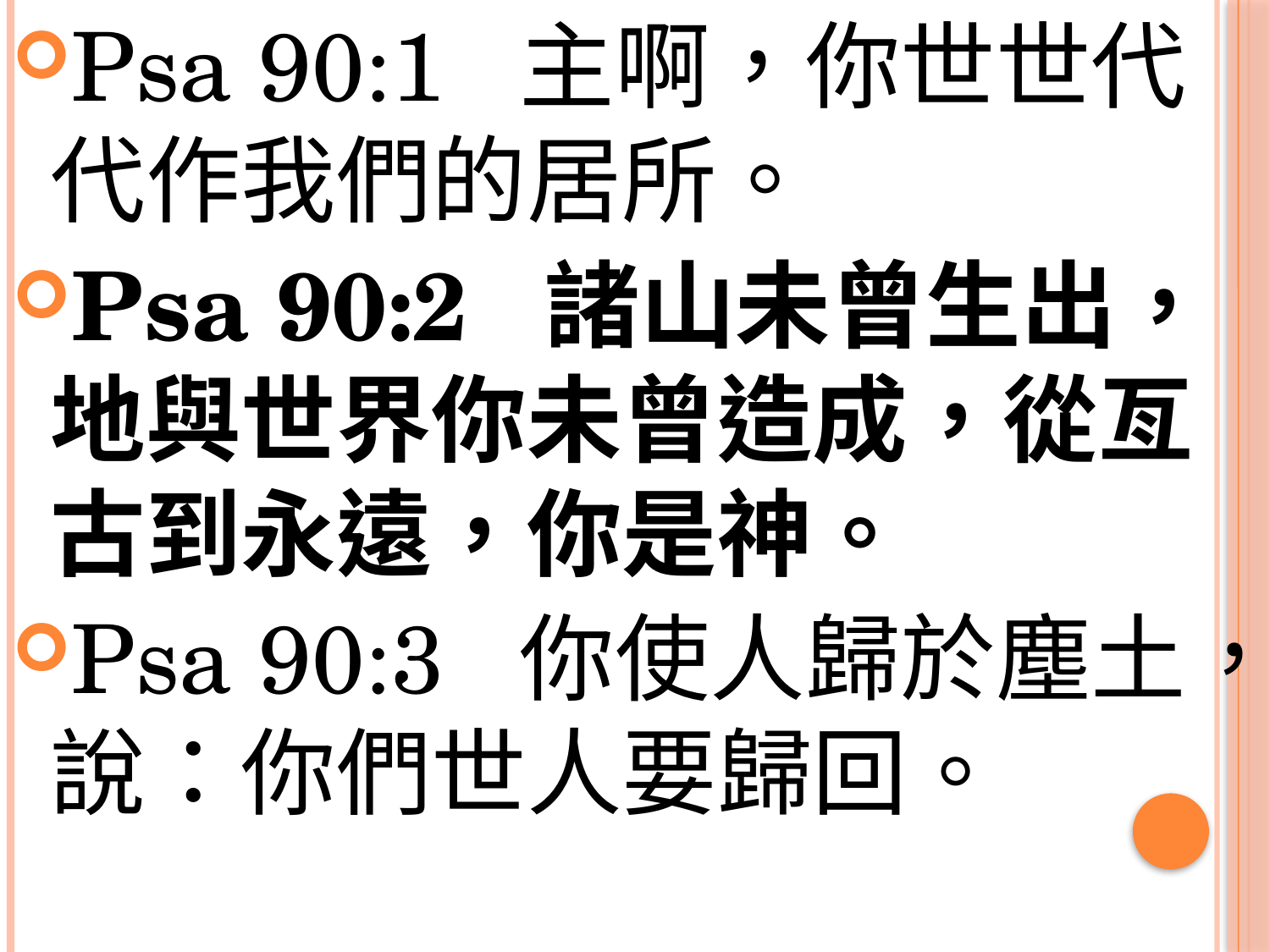

Psa 90:1  主啊，你世世代代作我們的居所。
Psa 90:2  諸山未曾生出，地與世界你未曾造成，從亙古到永遠，你是神。
Psa 90:3  你使人歸於塵土，說：你們世人要歸回。